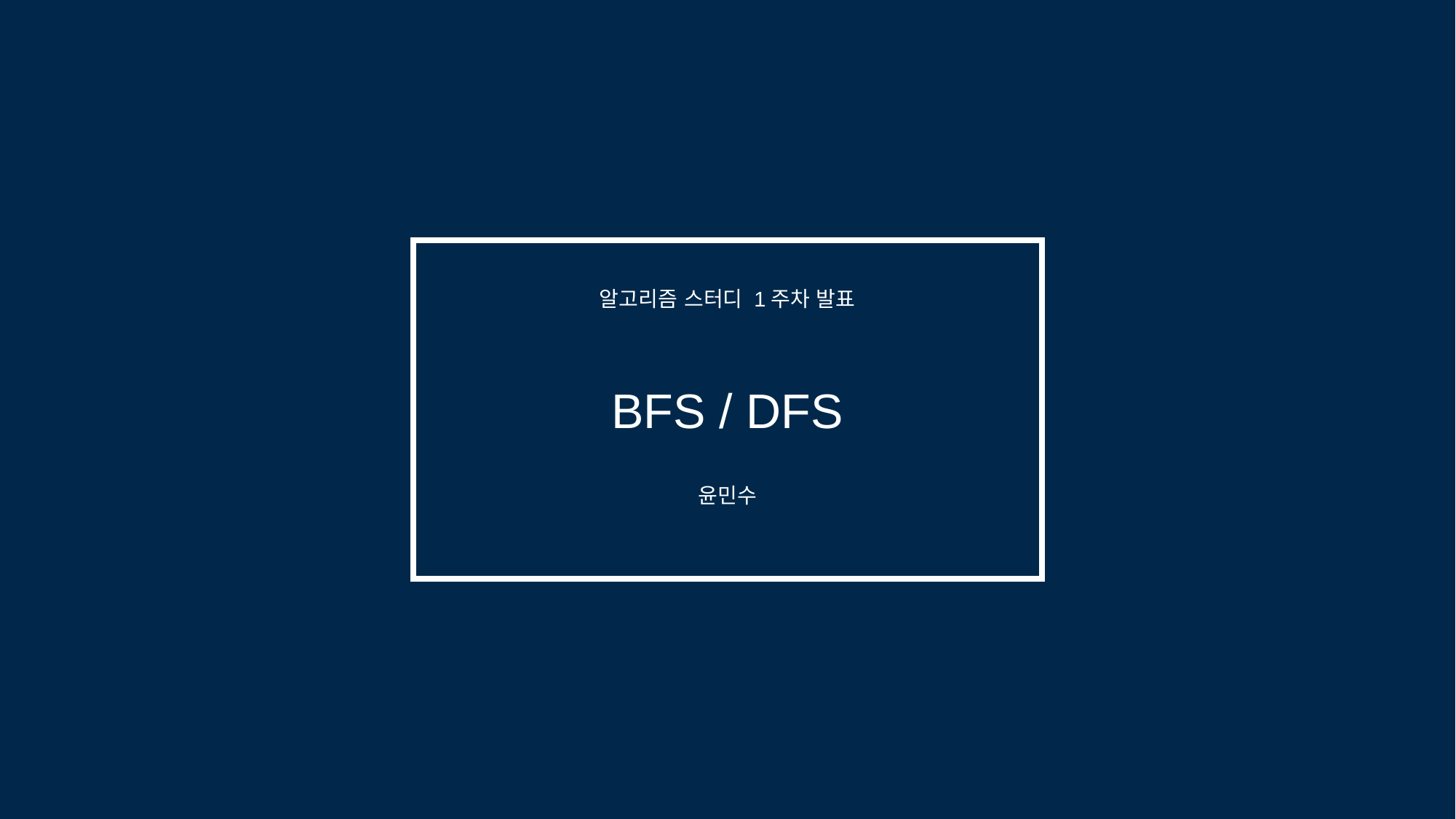

알고리즘 스터디 1주차 발표
BFS / DFS
윤민수